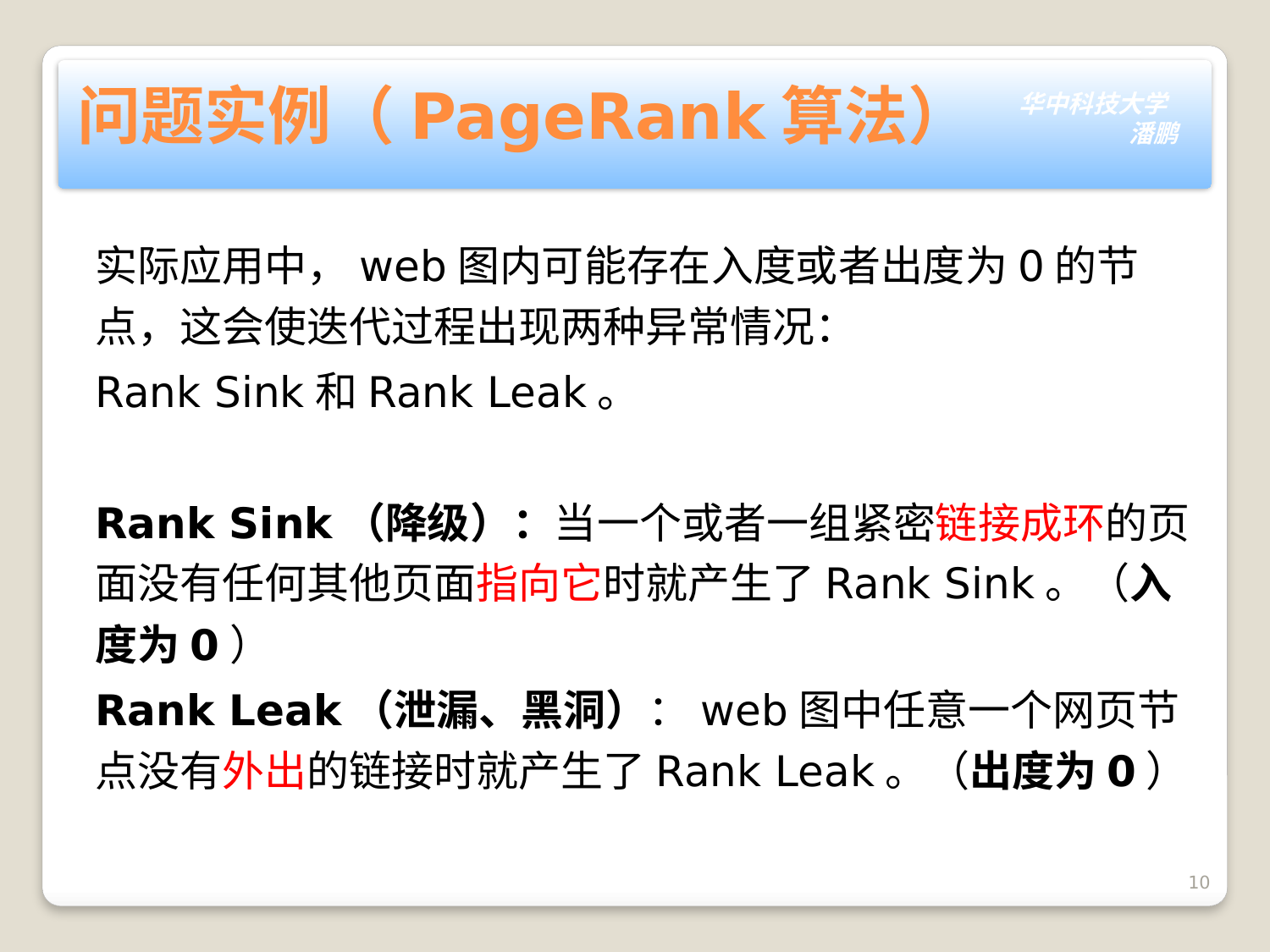

# 问题实例（PageRank算法）
实际应用中，web图内可能存在入度或者出度为0的节点，这会使迭代过程出现两种异常情况：
Rank Sink和Rank Leak。

Rank Sink（降级）：当一个或者一组紧密链接成环的页面没有任何其他页面指向它时就产生了Rank Sink。（入度为0）
Rank Leak（泄漏、黑洞）：web图中任意一个网页节点没有外出的链接时就产生了Rank Leak。（出度为0）
10